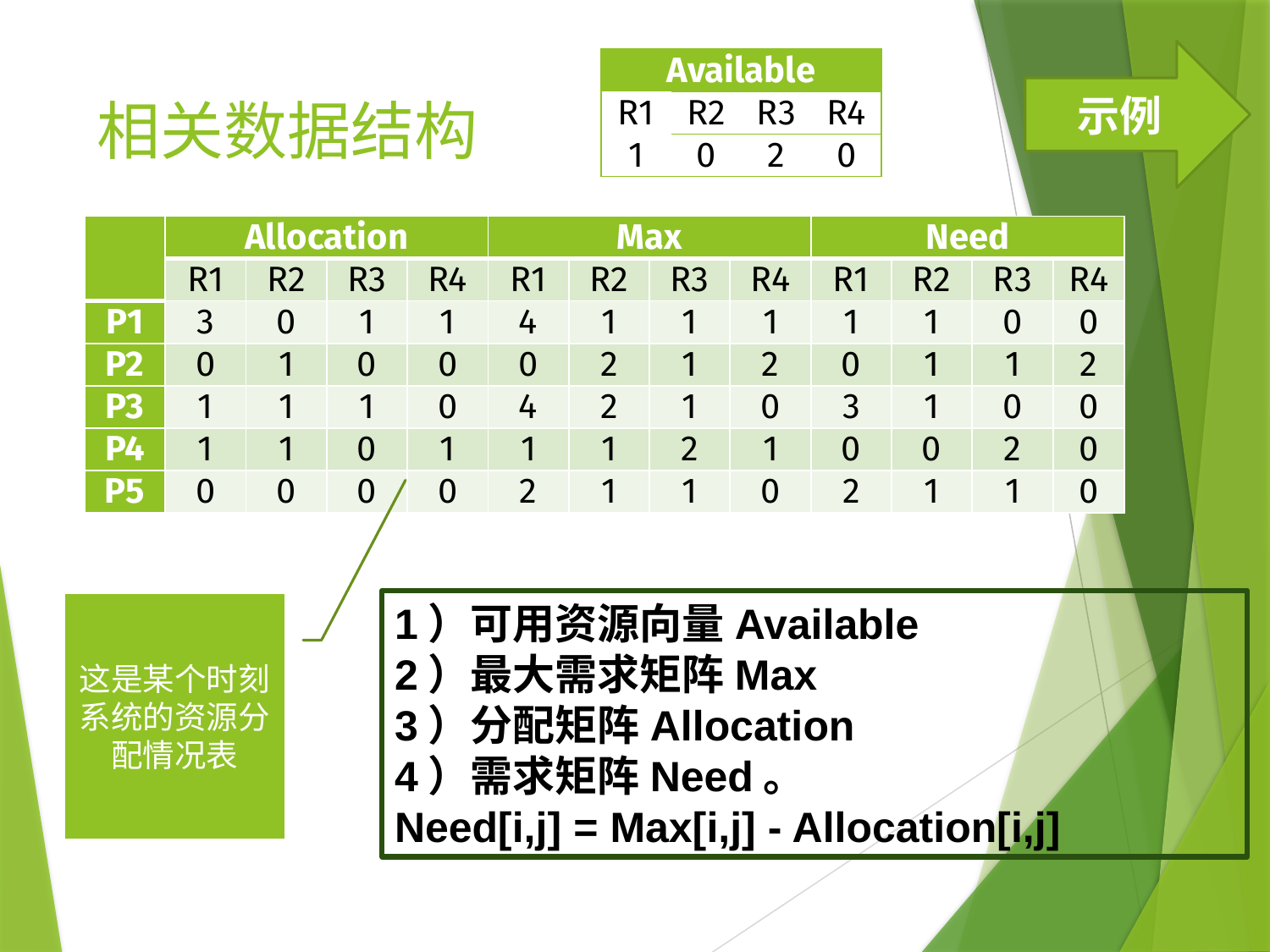

示例
| Available |  |  |  |
| --- | --- | --- | --- |
| R1 | R2 | R3 | R4 |
| 1 | 0 | 2 | 0 |
# 相关数据结构
|  | Allocation |  |  |  | Max |  |  |  | Need |  |  |  |
| --- | --- | --- | --- | --- | --- | --- | --- | --- | --- | --- | --- | --- |
|  | R1 | R2 | R3 | R4 | R1 | R2 | R3 | R4 | R1 | R2 | R3 | R4 |
| P1 | 3 | 0 | 1 | 1 | 4 | 1 | 1 | 1 | 1 | 1 | 0 | 0 |
| P2 | 0 | 1 | 0 | 0 | 0 | 2 | 1 | 2 | 0 | 1 | 1 | 2 |
| P3 | 1 | 1 | 1 | 0 | 4 | 2 | 1 | 0 | 3 | 1 | 0 | 0 |
| P4 | 1 | 1 | 0 | 1 | 1 | 1 | 2 | 1 | 0 | 0 | 2 | 0 |
| P5 | 0 | 0 | 0 | 0 | 2 | 1 | 1 | 0 | 2 | 1 | 1 | 0 |
1）可用资源向量Available
2）最大需求矩阵Max
3）分配矩阵Allocation
4）需求矩阵Need。
Need[i,j] = Max[i,j] - Allocation[i,j]
这是某个时刻系统的资源分配情况表